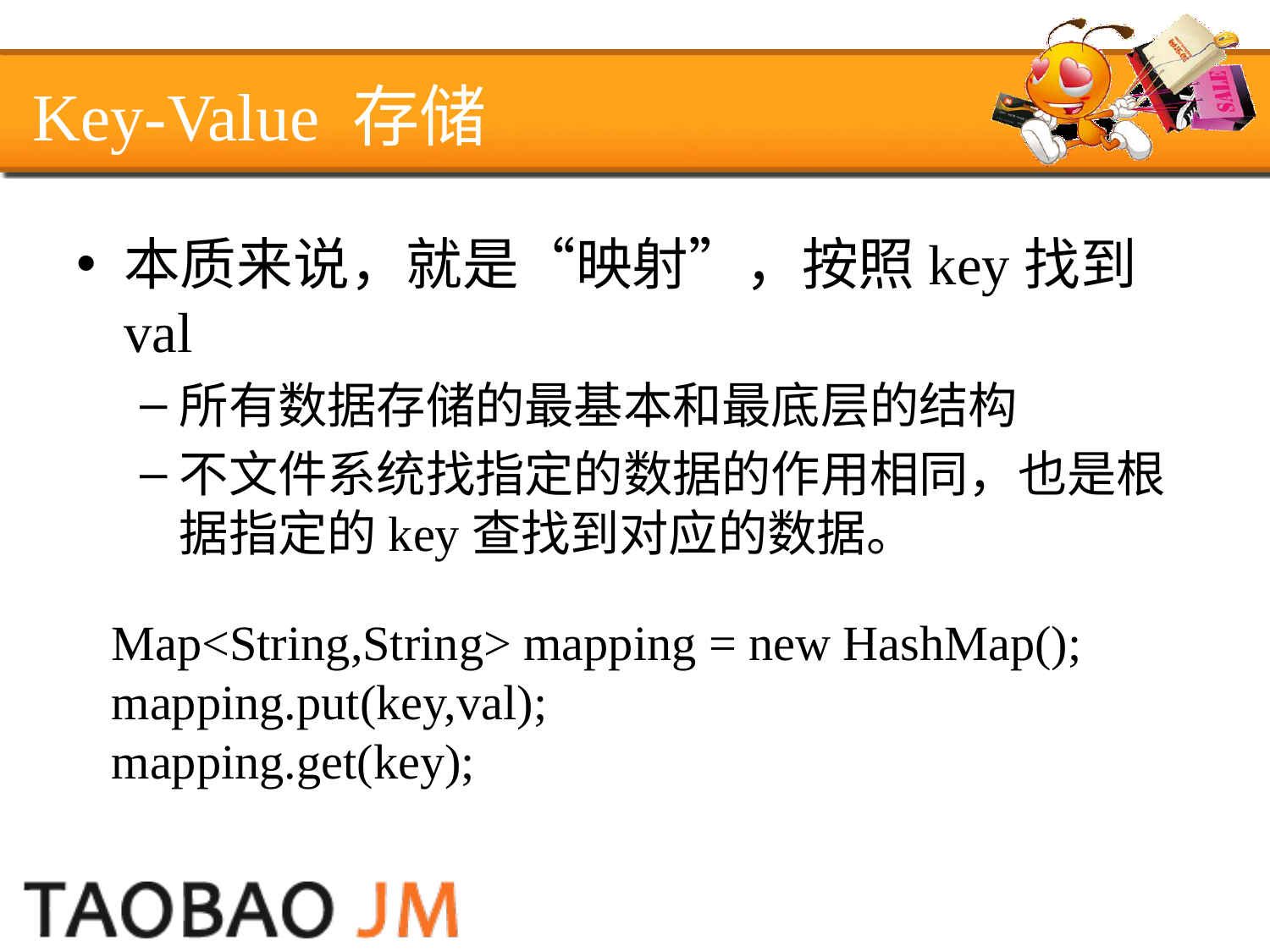

# Key-Value 存储
本质来说，就是“映射”，按照key找到val
所有数据存储的最基本和最底层的结构
不文件系统找指定的数据的作用相同，也是根据指定的key查找到对应的数据。

Map<String,String> mapping = new HashMap();
mapping.put(key,val);
mapping.get(key);